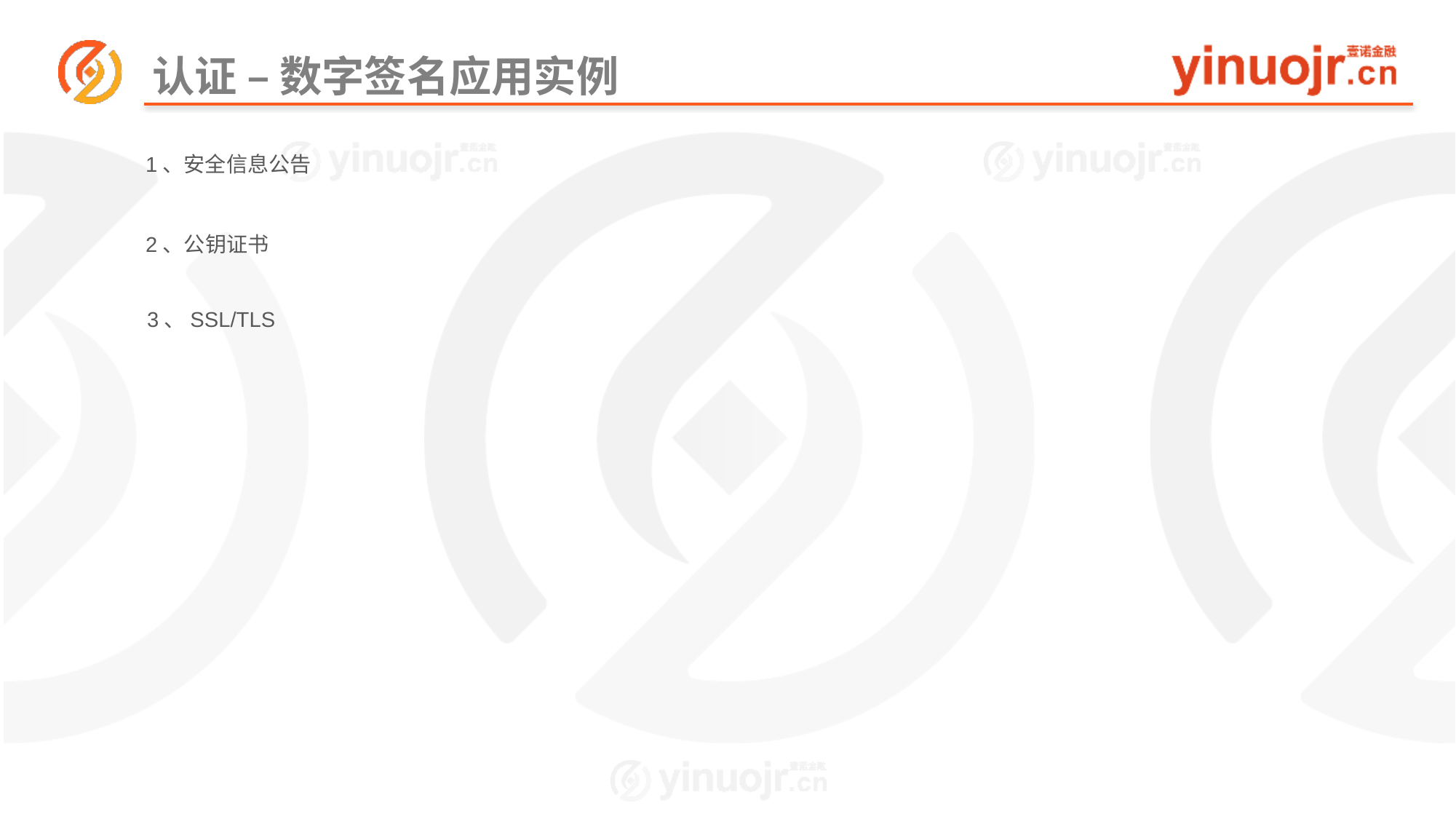

# 认证 – 数字签名应用实例
1、安全信息公告
2、公钥证书
3、SSL/TLS